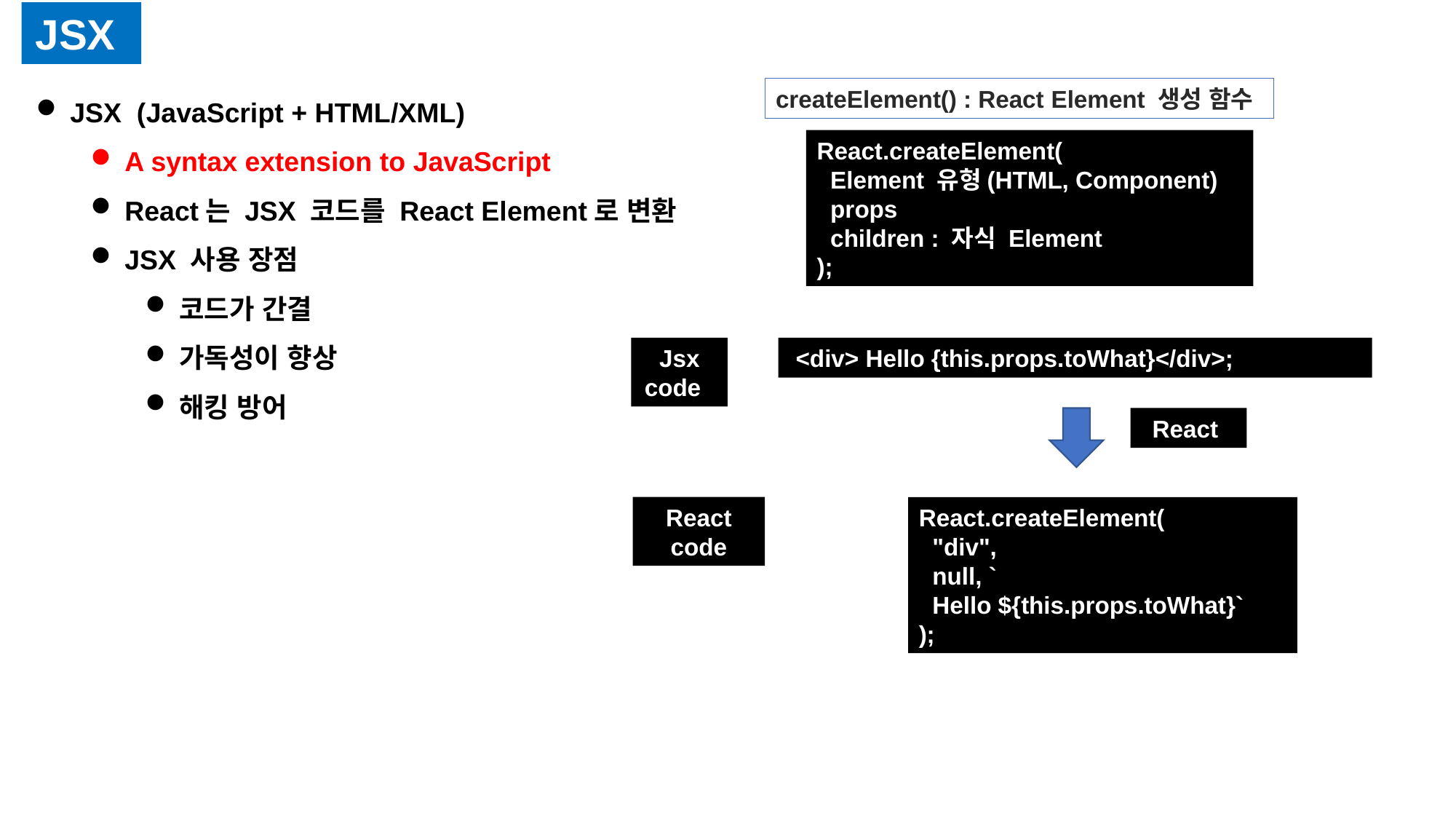

JSX
JSX  (JavaScript + HTML/XML)
A syntax extension to JavaScript
React는 JSX 코드를 React Element로 변환
JSX 사용 장점
코드가 간결
가독성이 향상
해킹 방어
createElement() : React Element 생성 함수
React.createElement(
  Element 유형(HTML, Component)
  props
  children : 자식 Element
);
Jsx code
 <div> Hello {this.props.toWhat}</div>;

React
React
code
React.createElement(
  "div",
  null, `
  Hello ${this.props.toWhat}`
);